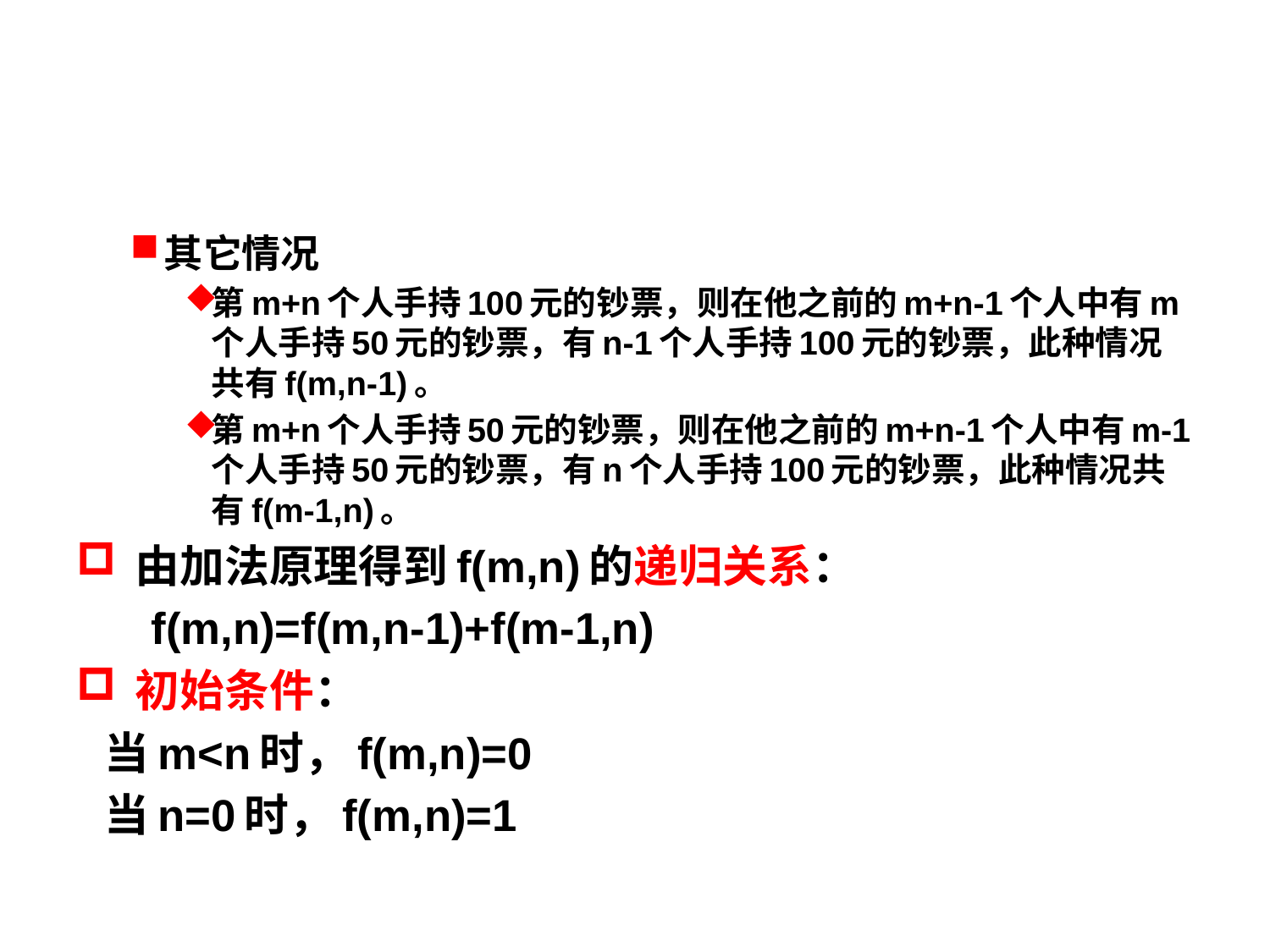

#
其它情况
第m+n个人手持100元的钞票，则在他之前的m+n-1个人中有m个人手持50元的钞票，有n-1个人手持100元的钞票，此种情况共有f(m,n-1)。
第m+n个人手持50元的钞票，则在他之前的m+n-1个人中有m-1个人手持50元的钞票，有n个人手持100元的钞票，此种情况共有f(m-1,n)。
 由加法原理得到f(m,n)的递归关系：
      f(m,n)=f(m,n-1)+f(m-1,n)
 初始条件：
  当m<n时，f(m,n)=0
  当n=0时，f(m,n)=1